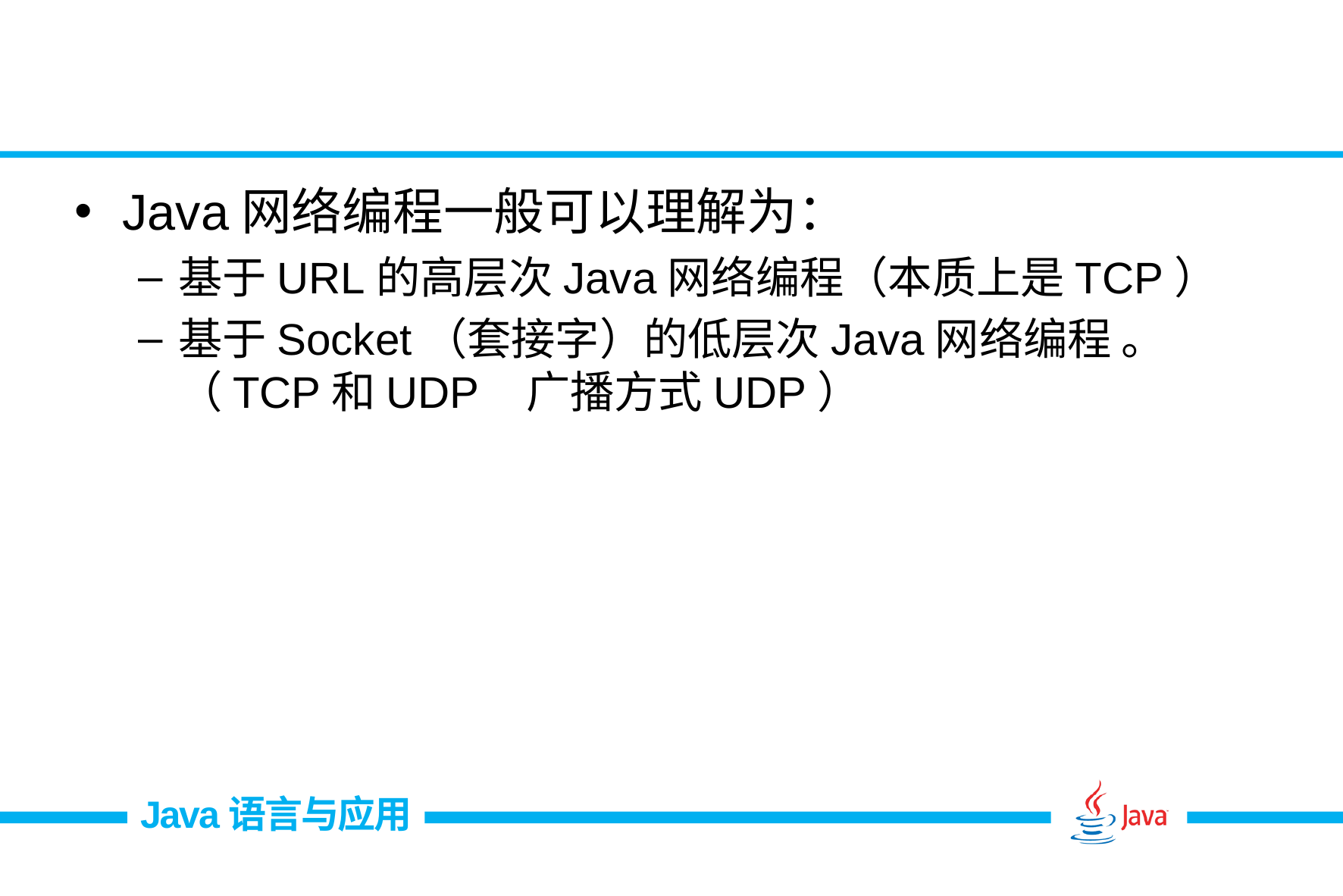

#
Java网络编程一般可以理解为：
基于URL的高层次Java网络编程（本质上是TCP）
基于Socket（套接字）的低层次Java网络编程 。（TCP和UDP   广播方式UDP）